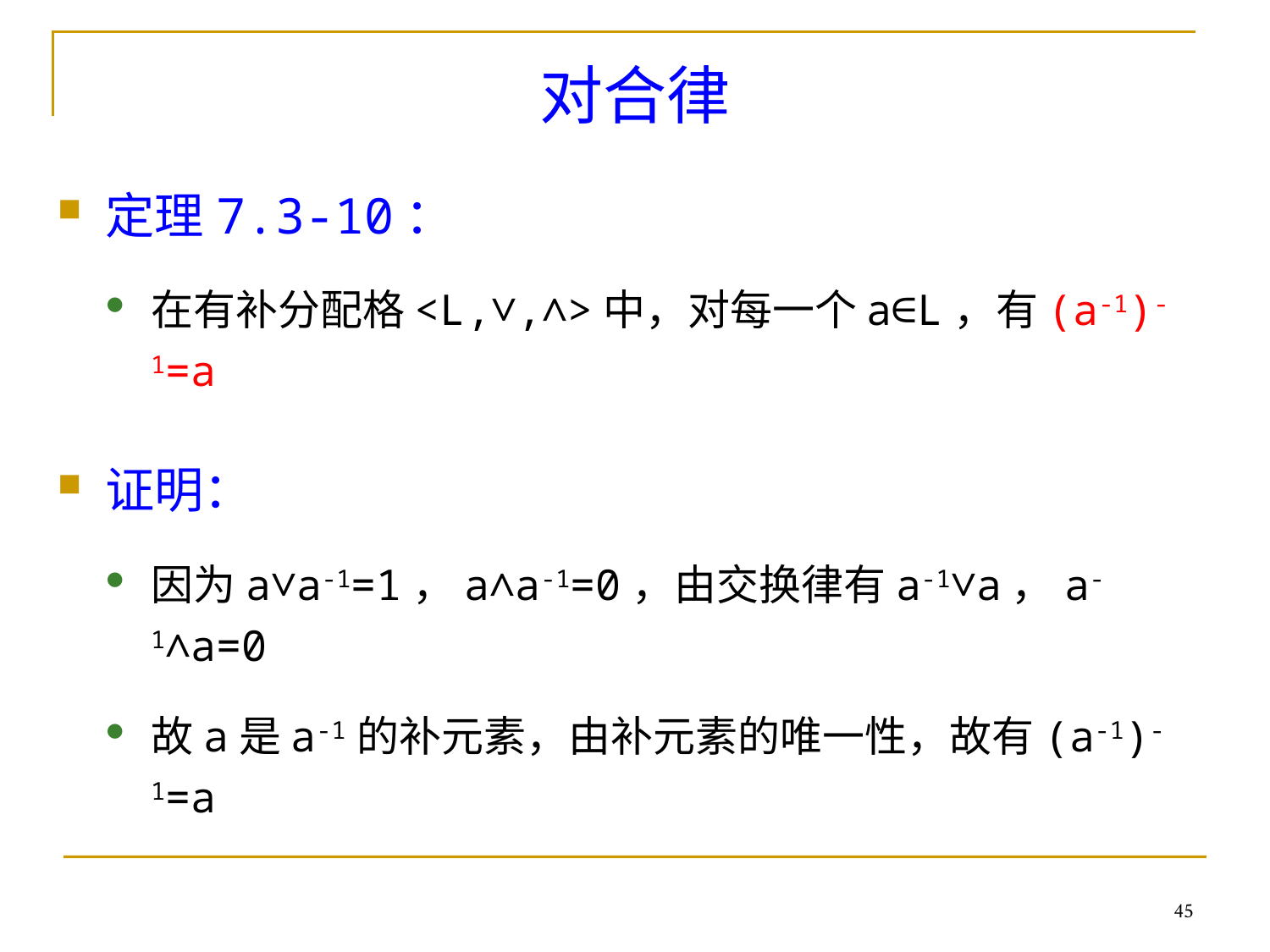

# 对合律
定理7.3-10：
在有补分配格<L,∨,∧>中，对每一个a∈L，有(a-1)-1=a
证明：
因为a∨a-1=1，a∧a-1=0，由交换律有a-1∨a，a-1∧a=0
故a是a-1的补元素，由补元素的唯一性，故有(a-1)-1=a
45